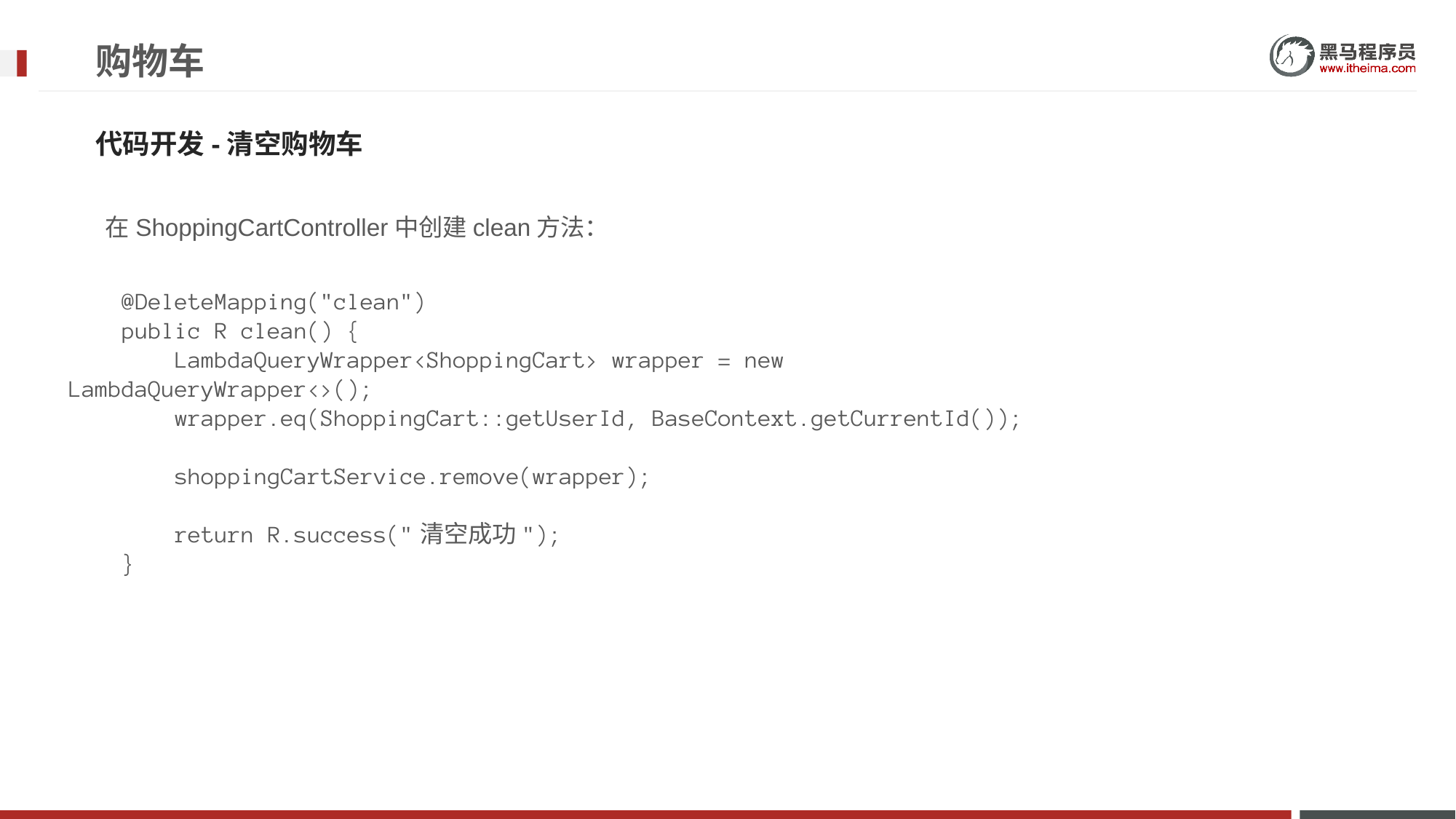

# 购物车
代码开发-清空购物车
在ShoppingCartController中创建clean方法：
    @DeleteMapping("clean")
    public R clean() {
        LambdaQueryWrapper<ShoppingCart> wrapper = new LambdaQueryWrapper<>();
        wrapper.eq(ShoppingCart::getUserId, BaseContext.getCurrentId());

        shoppingCartService.remove(wrapper);

        return R.success("清空成功");
    }